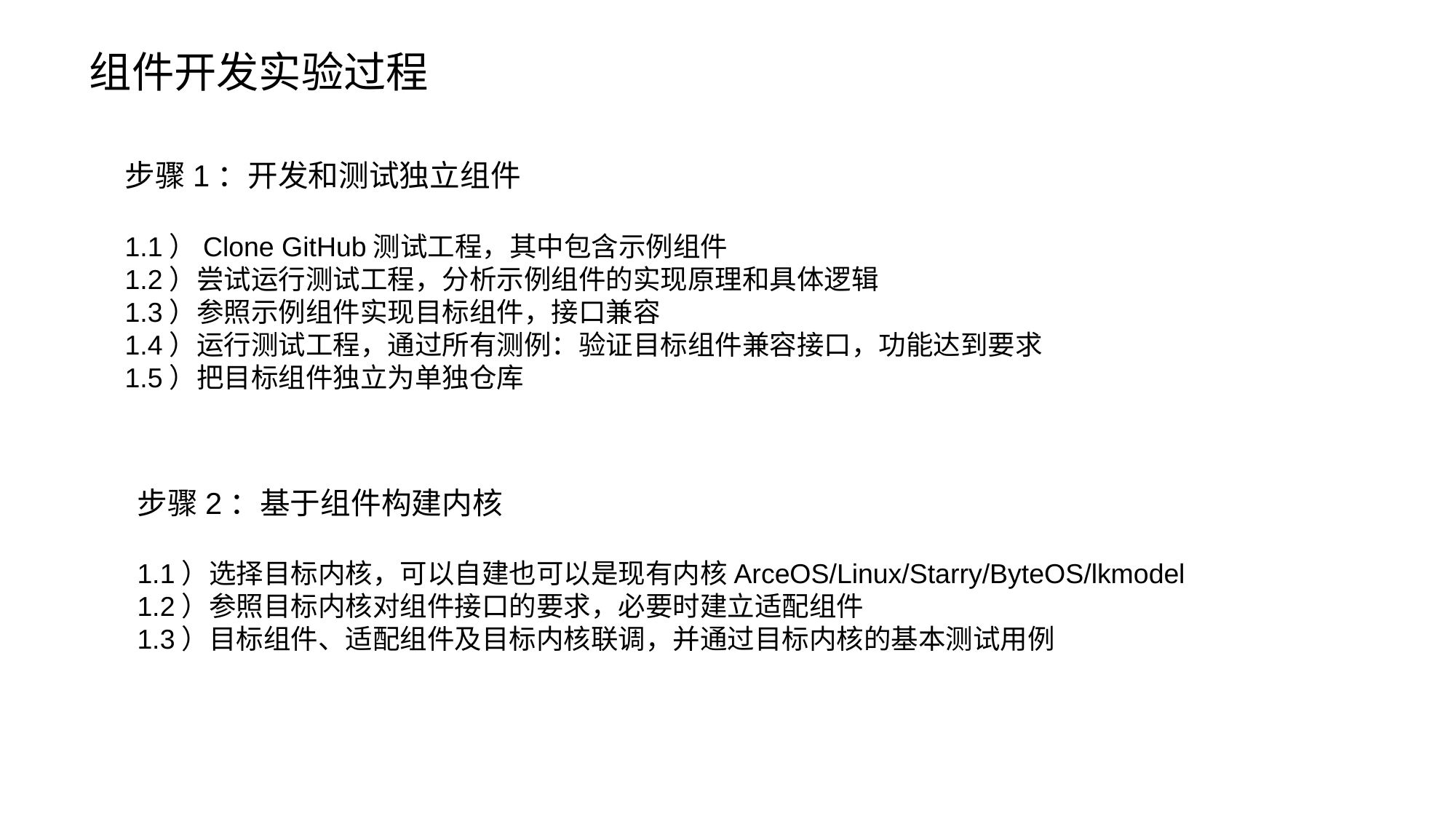

组件开发实验过程
步骤1：开发和测试独立组件

1.1）Clone GitHub测试工程，其中包含示例组件
1.2）尝试运行测试工程，分析示例组件的实现原理和具体逻辑
1.3）参照示例组件实现目标组件，接口兼容
1.4）运行测试工程，通过所有测例：验证目标组件兼容接口，功能达到要求
1.5）把目标组件独立为单独仓库
步骤2：基于组件构建内核

1.1）选择目标内核，可以自建也可以是现有内核ArceOS/Linux/Starry/ByteOS/lkmodel
1.2）参照目标内核对组件接口的要求，必要时建立适配组件
1.3）目标组件、适配组件及目标内核联调，并通过目标内核的基本测试用例